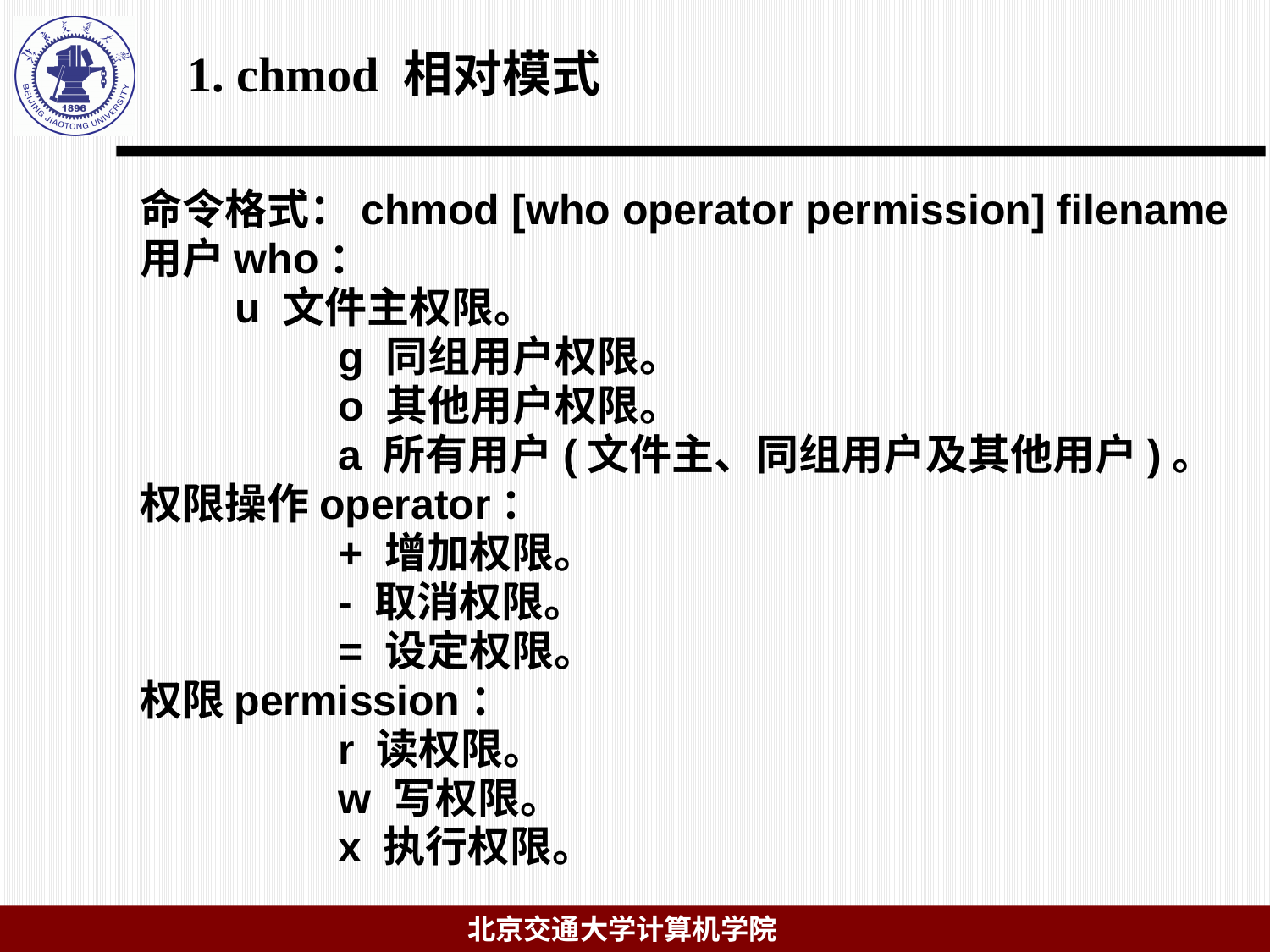

# 1. chmod 相对模式
命令格式：chmod [who operator permission] filename
用户who：
        u 文件主权限。
		  g 同组用户权限。
		  o 其他用户权限。
		  a 所有用户(文件主、同组用户及其他用户)。
权限操作operator：
		  + 增加权限。
		  - 取消权限。
		  = 设定权限。
权限permission：
		  r 读权限。
		  w 写权限。
		  x 执行权限。